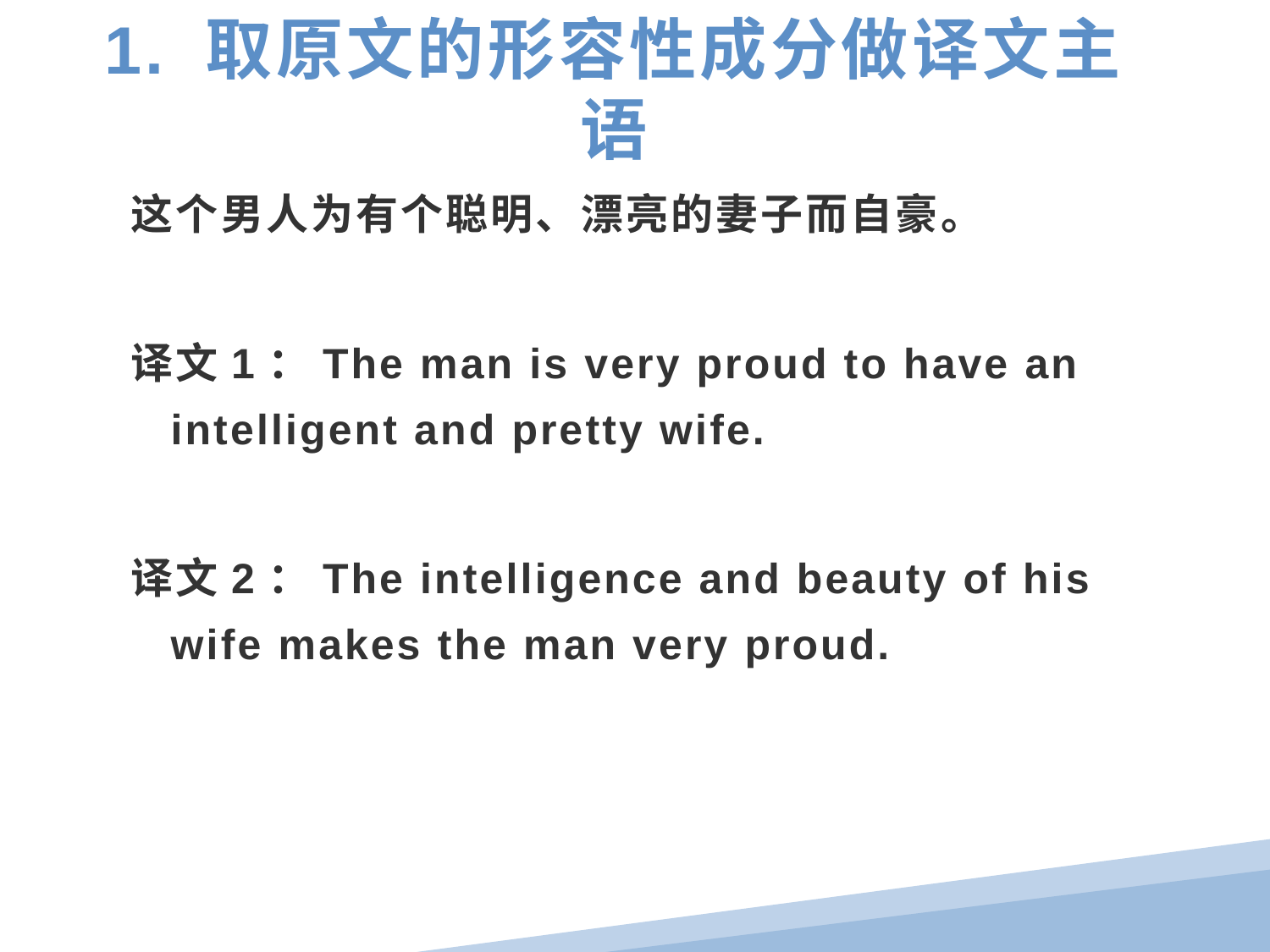

1. 取原文的形容性成分做译文主语
这个男人为有个聪明、漂亮的妻子而自豪。

译文1：The man is very proud to have an intelligent and pretty wife.

译文2：The intelligence and beauty of his wife makes the man very proud.